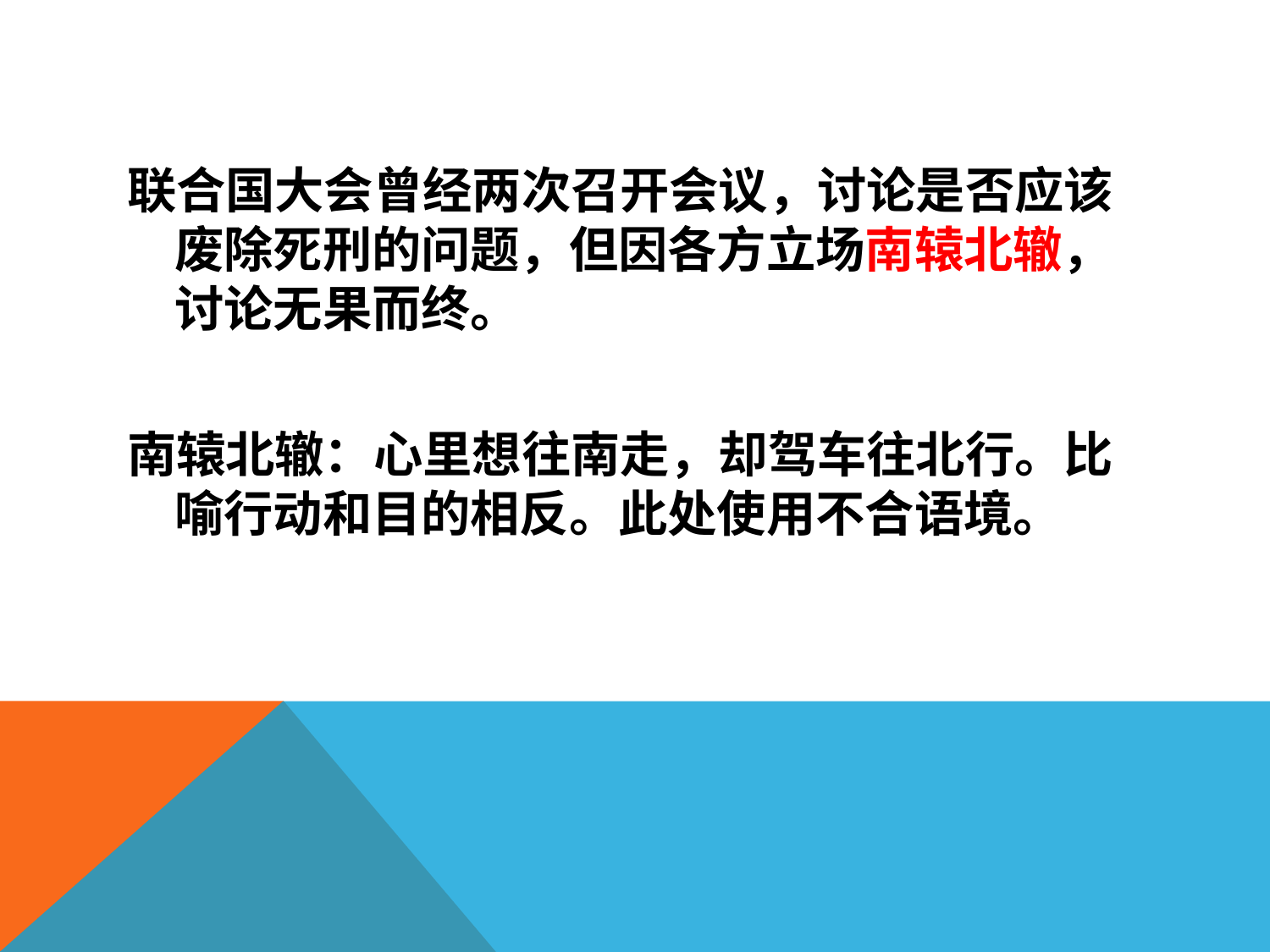

#
联合国大会曾经两次召开会议，讨论是否应该废除死刑的问题，但因各方立场南辕北辙，讨论无果而终。

南辕北辙：心里想往南走，却驾车往北行。比喻行动和目的相反。此处使用不合语境。